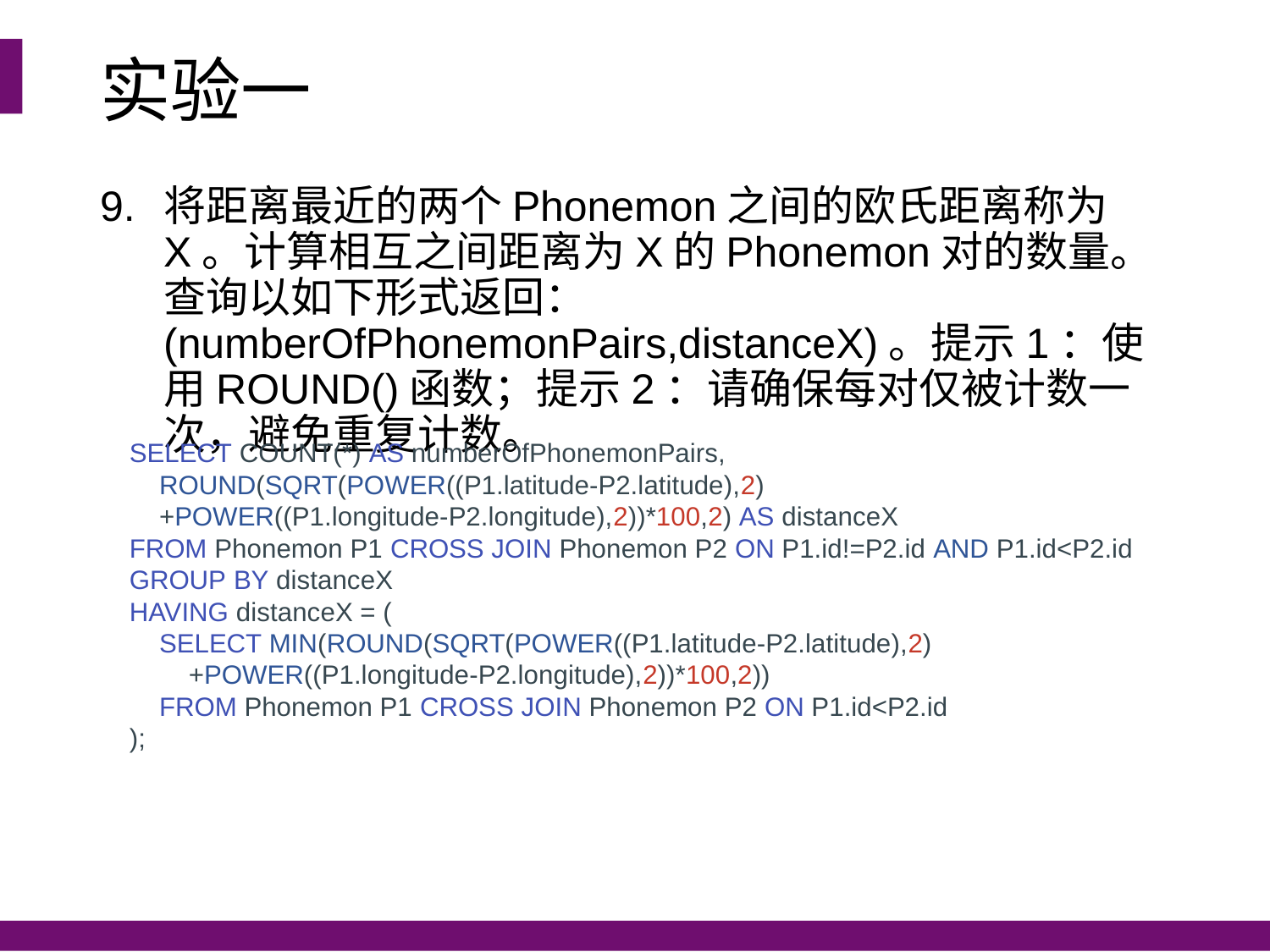

# 实验一
将距离最近的两个Phonemon之间的欧氏距离称为X。计算相互之间距离为X的Phonemon对的数量。查询以如下形式返回：(numberOfPhonemonPairs,distanceX)。提示1：使用ROUND()函数；提示2：请确保每对仅被计数一次，避免重复计数。
SELECT COUNT(*) AS numberOfPhonemonPairs,
    ROUND(SQRT(POWER((P1.latitude-P2.latitude),2)
    +POWER((P1.longitude-P2.longitude),2))*100,2) AS distanceX
FROM Phonemon P1 CROSS JOIN Phonemon P2 ON P1.id!=P2.id AND P1.id<P2.id
GROUP BY distanceX
HAVING distanceX = (
    SELECT MIN(ROUND(SQRT(POWER((P1.latitude-P2.latitude),2)
        +POWER((P1.longitude-P2.longitude),2))*100,2))
    FROM Phonemon P1 CROSS JOIN Phonemon P2 ON P1.id<P2.id
);
36